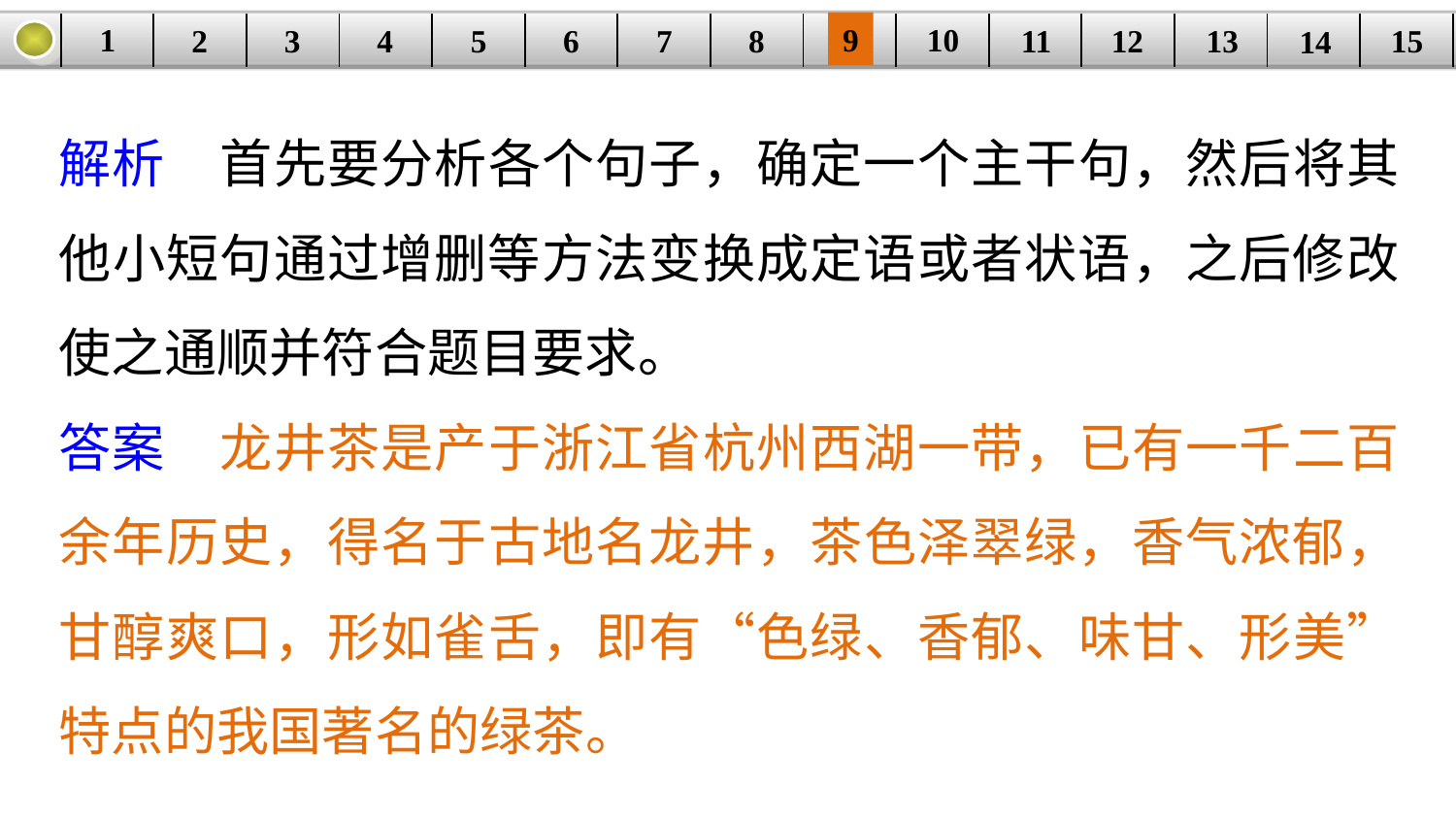

9
10
1
3
4
5
6
8
11
2
12
15
|  |  |  |  |  |  |  |  |  |  |  |  |  |  |  |
| --- | --- | --- | --- | --- | --- | --- | --- | --- | --- | --- | --- | --- | --- | --- |
7
13
14

解析　首先要分析各个句子，确定一个主干句，然后将其他小短句通过增删等方法变换成定语或者状语，之后修改使之通顺并符合题目要求。
答案　龙井茶是产于浙江省杭州西湖一带，已有一千二百余年历史，得名于古地名龙井，茶色泽翠绿，香气浓郁，甘醇爽口，形如雀舌，即有“色绿、香郁、味甘、形美”特点的我国著名的绿茶。